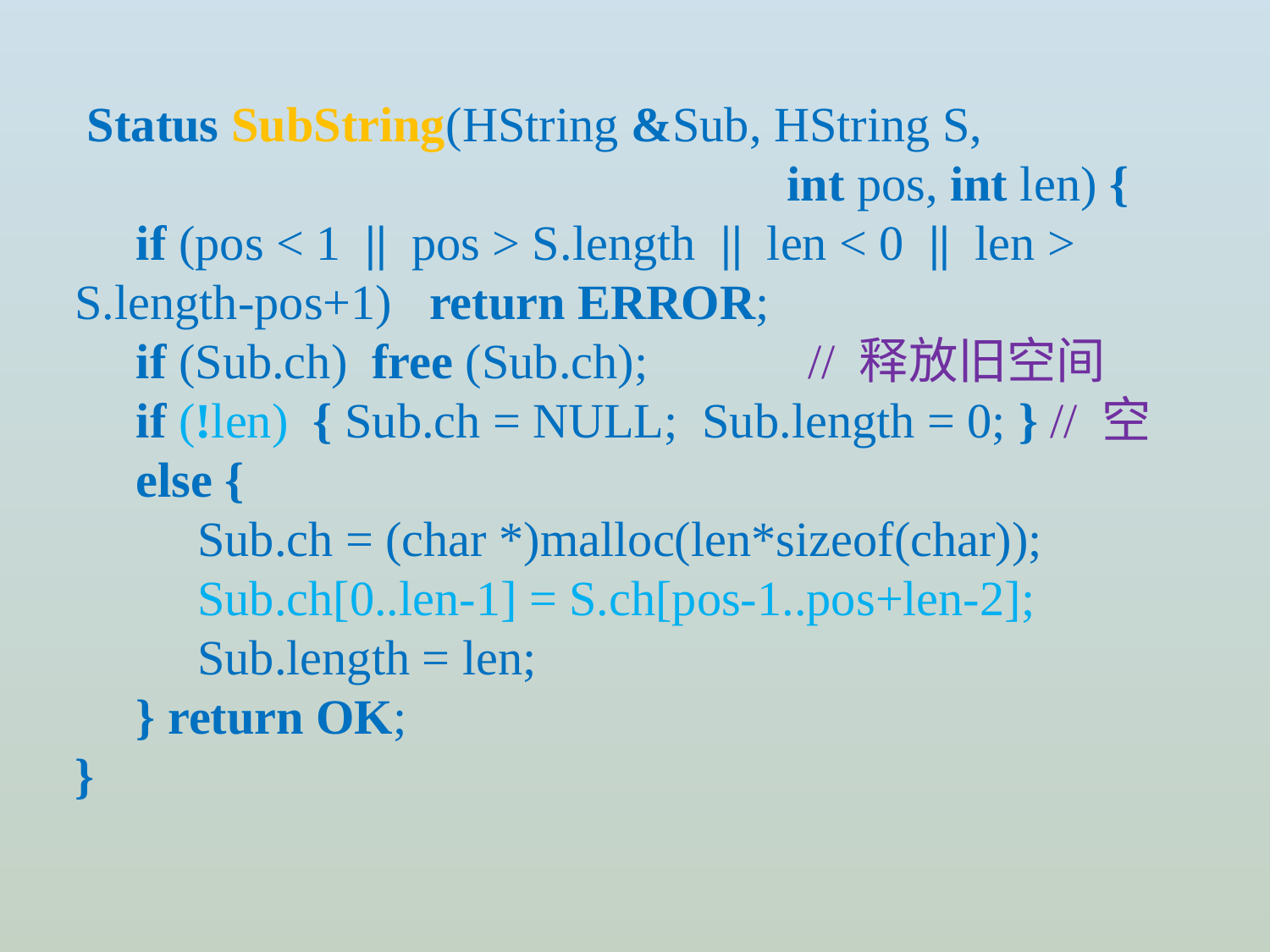

Status SubString(HString &Sub, HString S,
                                                          int pos, int len) {
     if (pos < 1  ||  pos > S.length  ||  len < 0  ||  len > S.length-pos+1)   return ERROR;
     if (Sub.ch)  free (Sub.ch);             // 释放旧空间
     if (!len)  { Sub.ch = NULL;  Sub.length = 0; } // 空
     else {
          Sub.ch = (char *)malloc(len*sizeof(char));
          Sub.ch[0..len-1] = S.ch[pos-1..pos+len-2];
          Sub.length = len;
     } return OK;
}